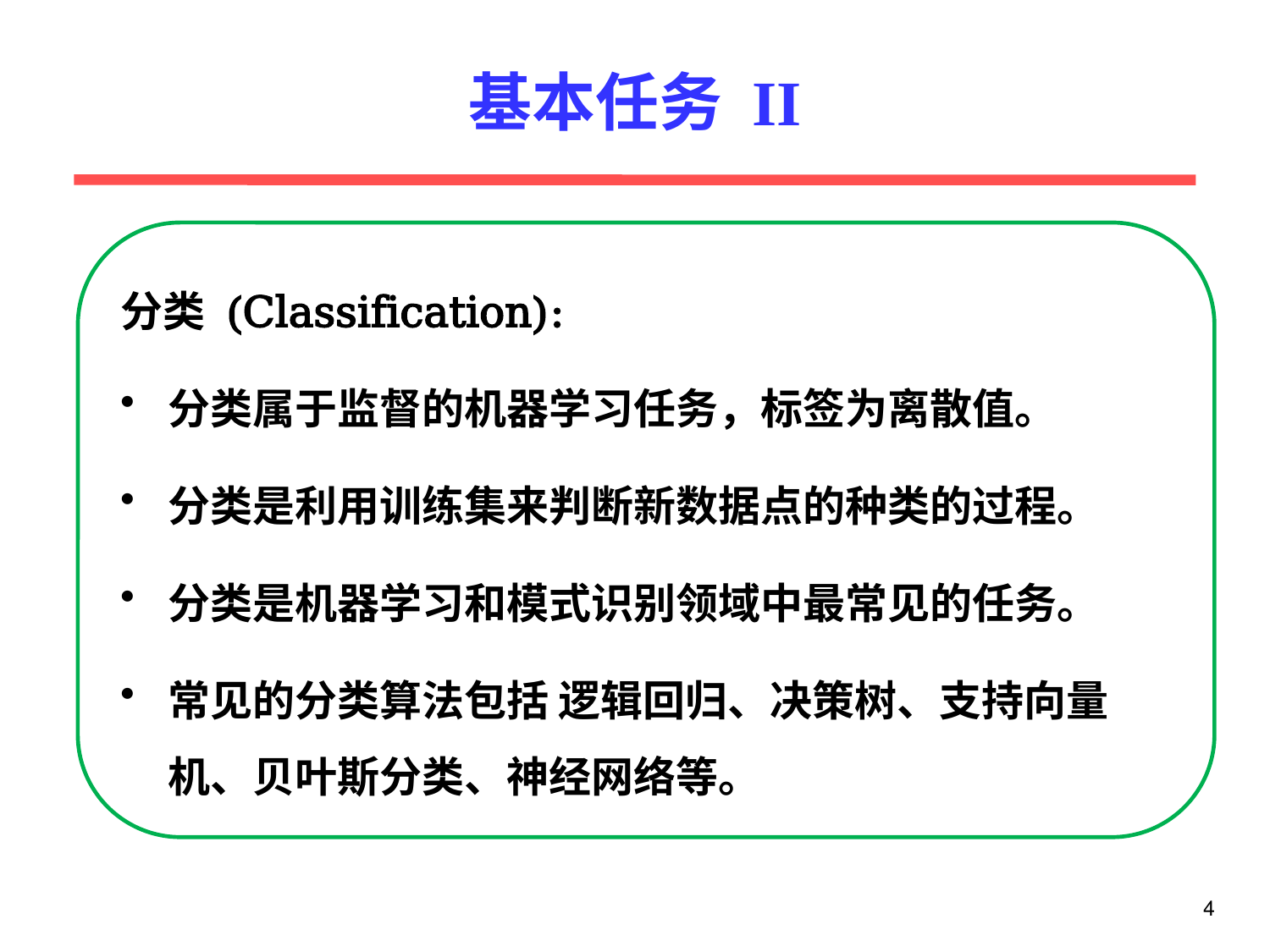

# 基本任务 II
分类 (Classification):
分类属于监督的机器学习任务，标签为离散值。
分类是利用训练集来判断新数据点的种类的过程。
分类是机器学习和模式识别领域中最常见的任务。
常见的分类算法包括 逻辑回归、决策树、支持向量机、贝叶斯分类、神经网络等。
4